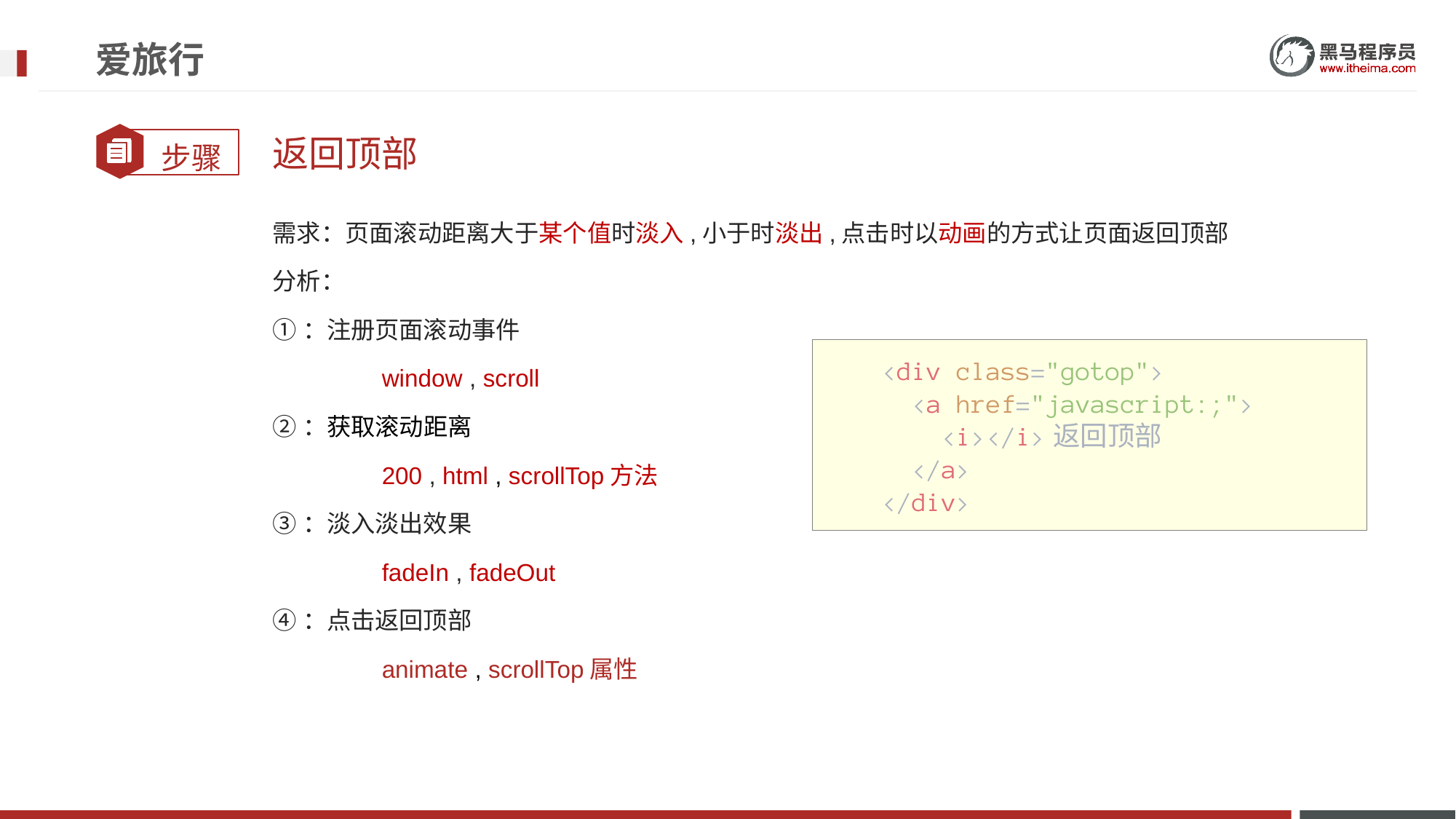

# 爱旅行
返回顶部
需求：页面滚动距离大于某个值时淡入,小于时淡出,点击时以动画的方式让页面返回顶部
分析：
①：注册页面滚动事件
	window , scroll
②：获取滚动距离
	200 , html , scrollTop方法
③：淡入淡出效果
	fadeIn , fadeOut
④：点击返回顶部
	animate , scrollTop属性

    <div class="gotop">
      <a href="javascript:;">
        <i></i>返回顶部
      </a>
    </div>